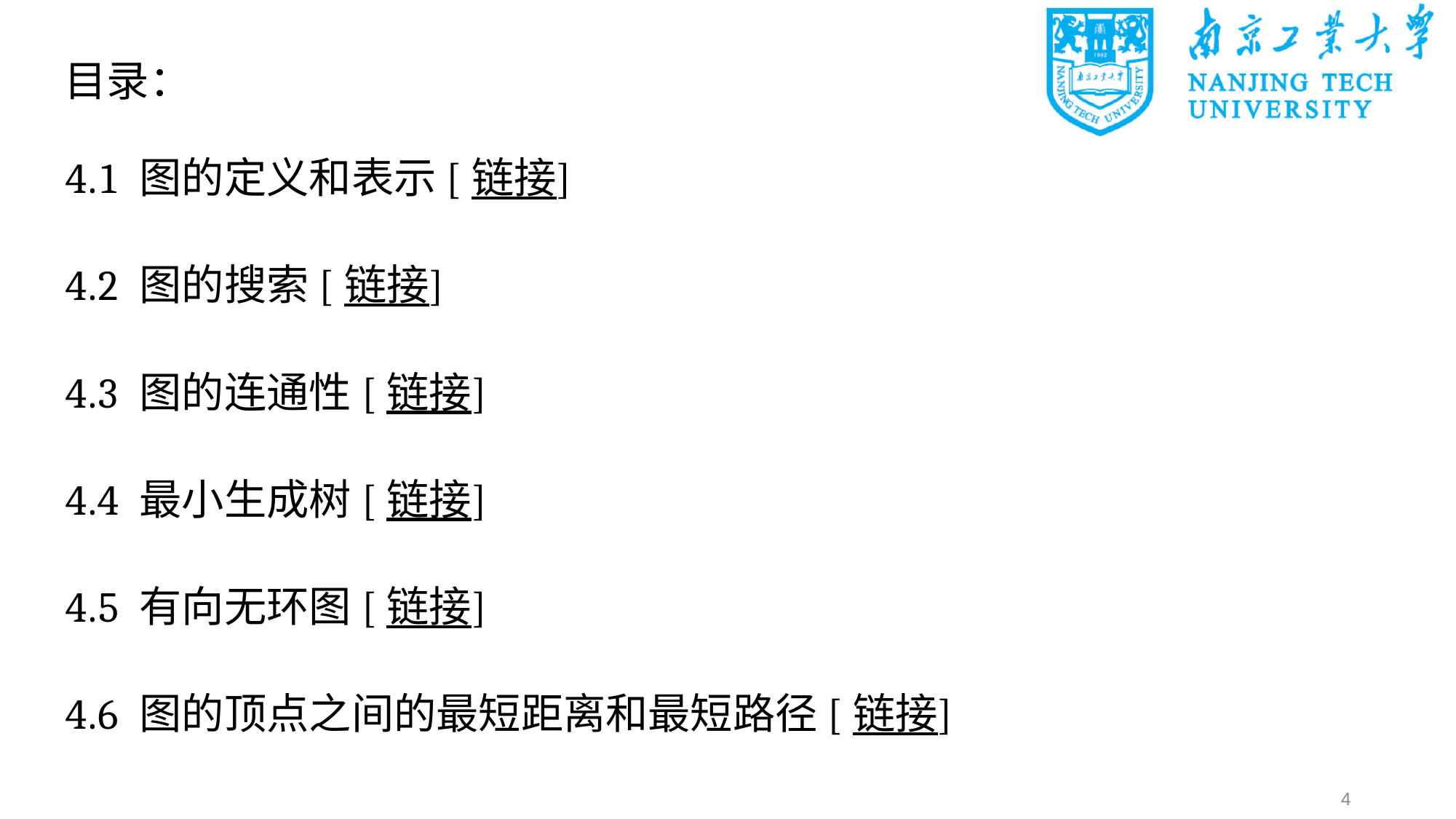

目录：
4.1 图的定义和表示[链接]
4.2 图的搜索[链接]
4.3 图的连通性[链接]
4.4 最小生成树[链接]
4.5 有向无环图[链接]
4.6 图的顶点之间的最短距离和最短路径[链接]
4